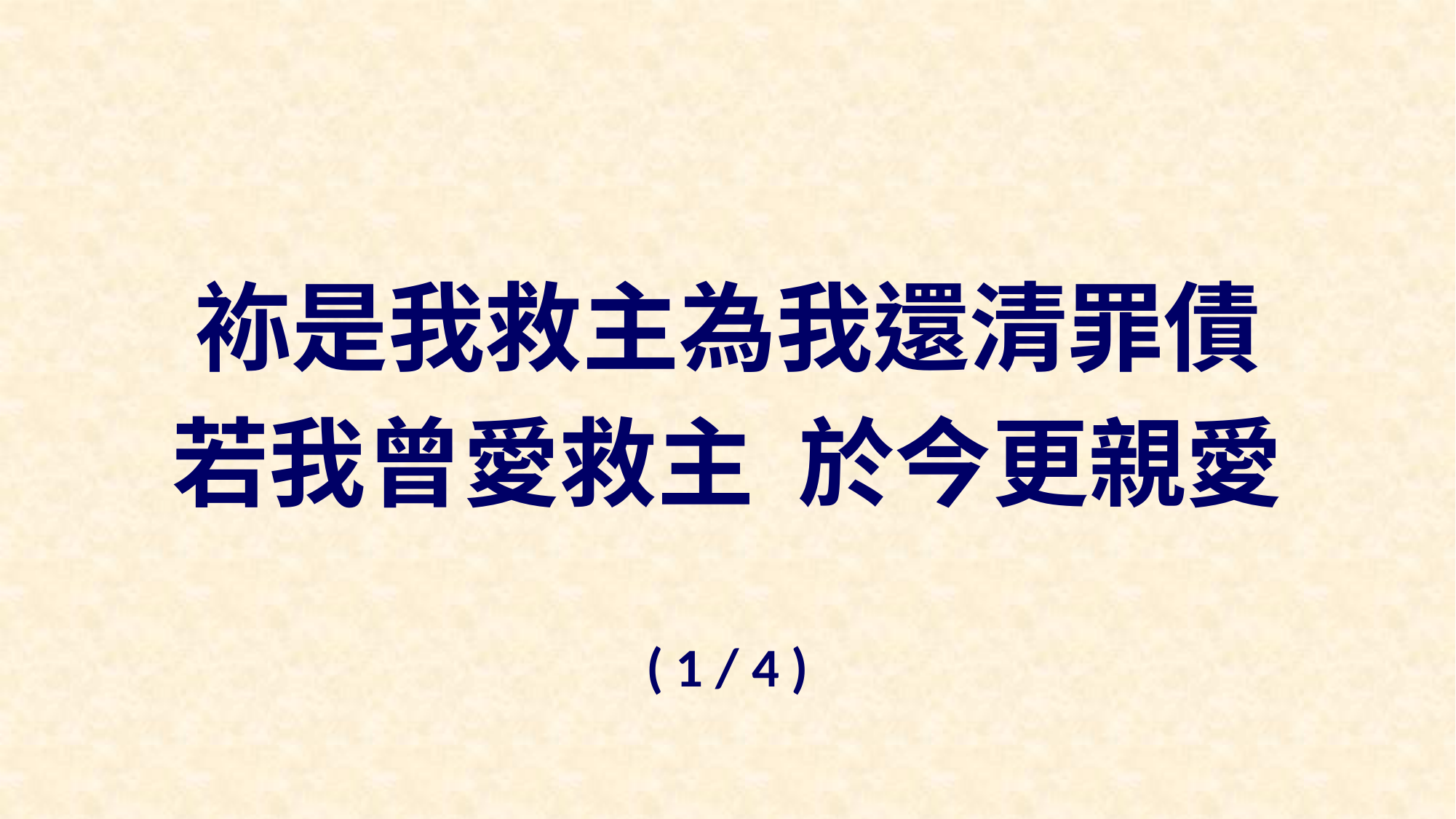

袮是我救主為我還清罪債
若我曾愛救主  於今更親愛
( 1 / 4 )